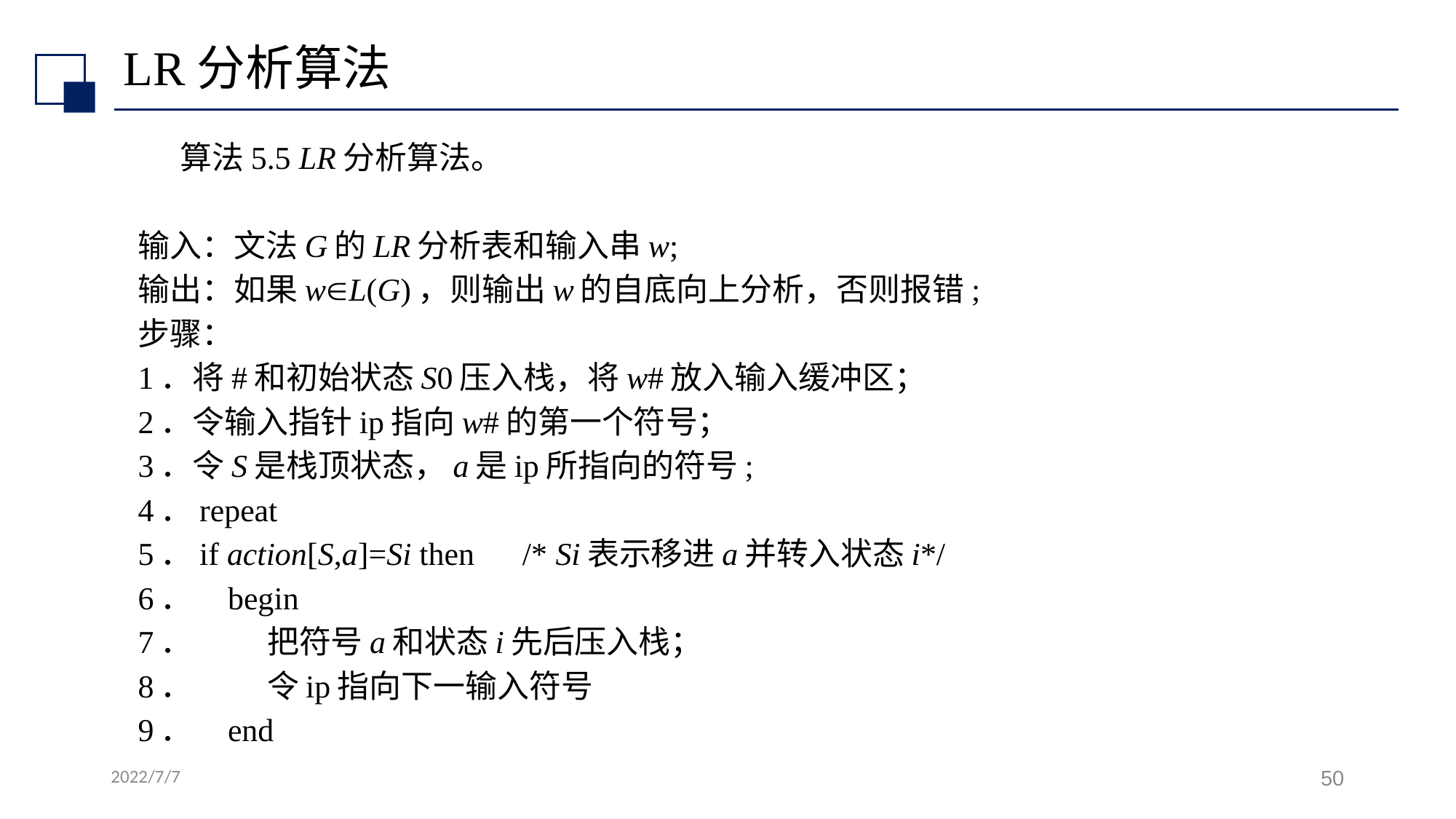

# LR分析算法
     算法5.5 LR分析算法。

输入：文法G的LR分析表和输入串w;
输出：如果w∈L(G)，则输出w的自底向上分析，否则报错;
步骤：
1．将#和初始状态S0压入栈，将w#放入输入缓冲区；
2．令输入指针ip指向w#的第一个符号；
3．令S是栈顶状态，a是ip所指向的符号;
4．repeat
5．if action[S,a]=Si then      /* Si表示移进a并转入状态i*/
6．    begin
7．		 把符号a和状态i先后压入栈；
8．		 令ip指向下一输入符号
9．    end
2022/7/7
50